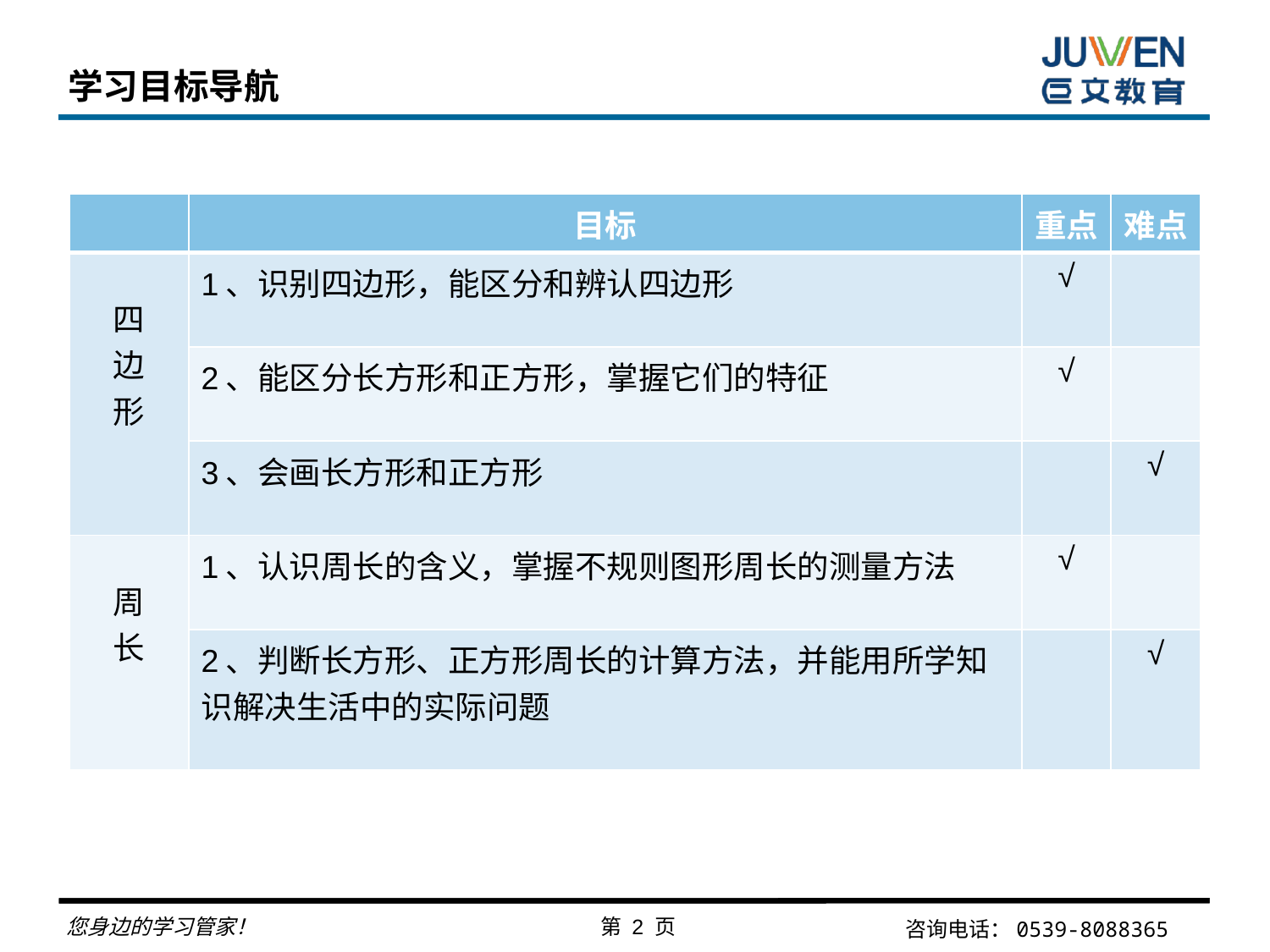

# 学习目标导航
|  | 目标 | 重点 | 难点 |
| --- | --- | --- | --- |
| 四 边 形 | 1、识别四边形，能区分和辨认四边形 | √ |  |
|  | 2、能区分长方形和正方形，掌握它们的特征 | √ |  |
|  | 3、会画长方形和正方形 |  | √ |
| 周 长 | 1、认识周长的含义，掌握不规则图形周长的测量方法 | √ |  |
|  | 2、判断长方形、正方形周长的计算方法，并能用所学知识解决生活中的实际问题 |  | √ |